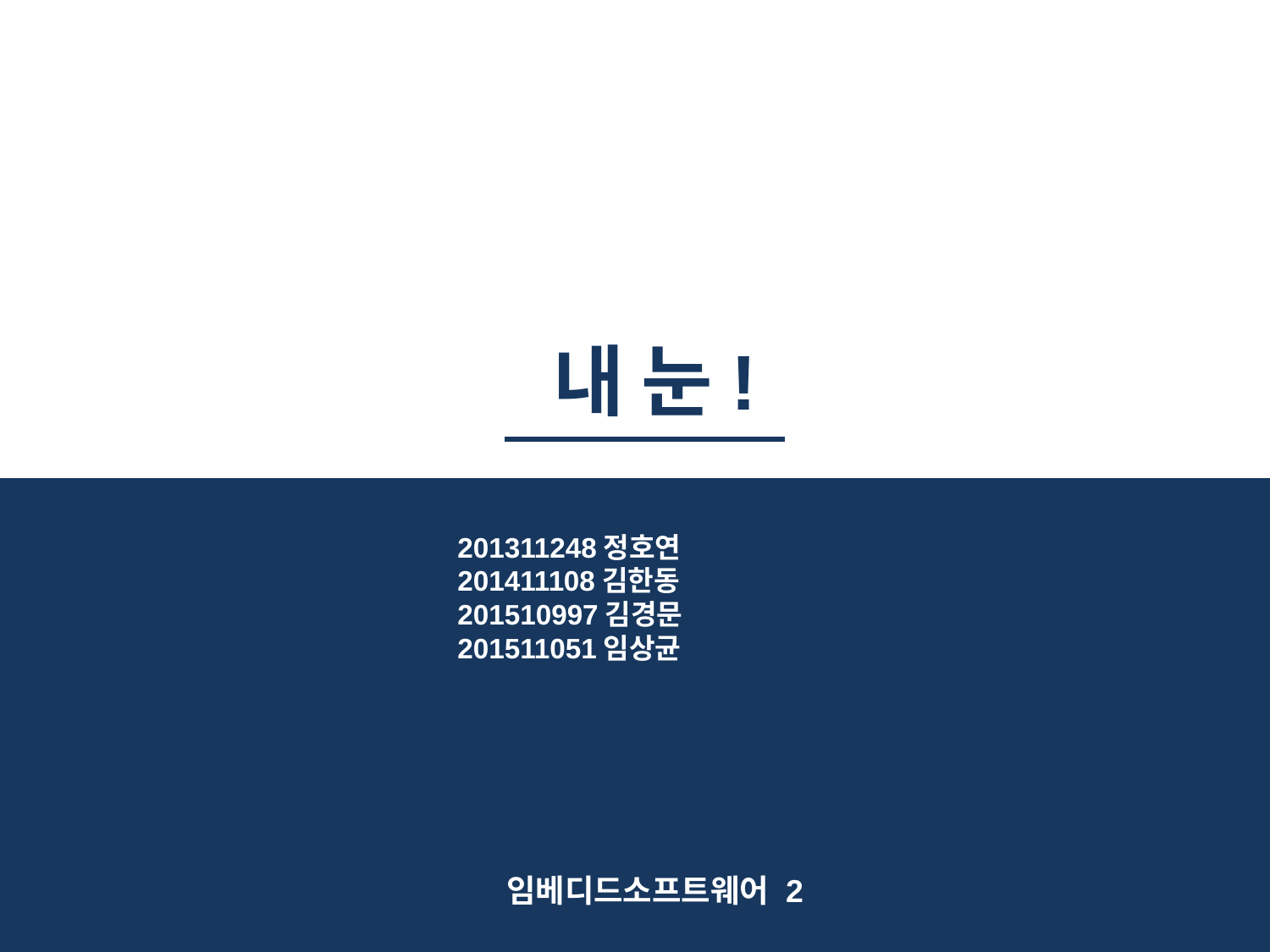

내 눈!
201311248정호연
201411108김한동
201510997김경문
201511051임상균
임베디드소프트웨어 2